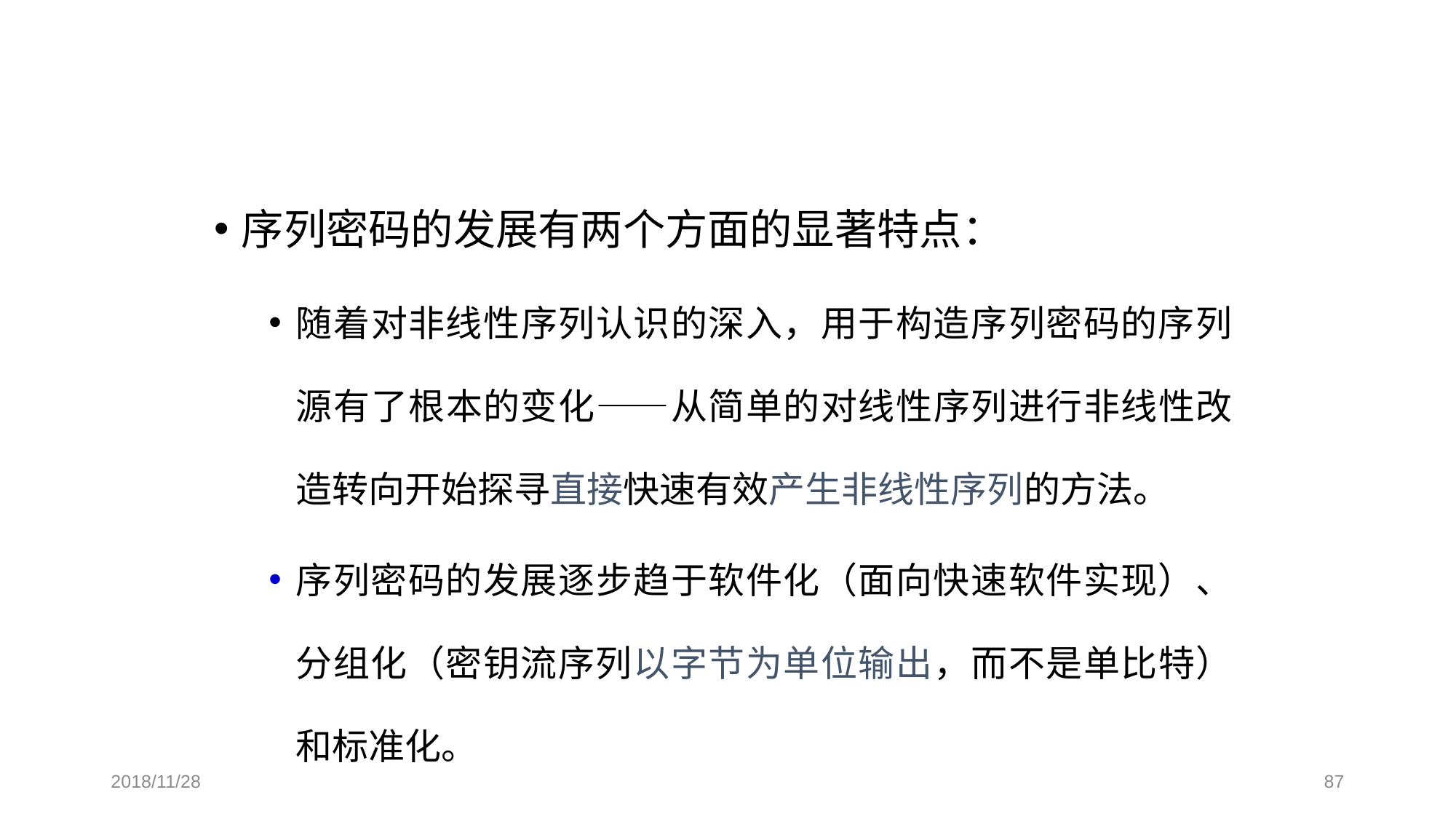

#
序列密码的发展有两个方面的显著特点：
随着对非线性序列认识的深入，用于构造序列密码的序列源有了根本的变化——从简单的对线性序列进行非线性改造转向开始探寻直接快速有效产生非线性序列的方法。
序列密码的发展逐步趋于软件化（面向快速软件实现）、分组化（密钥流序列以字节为单位输出，而不是单比特）和标准化。
2018/11/28
87